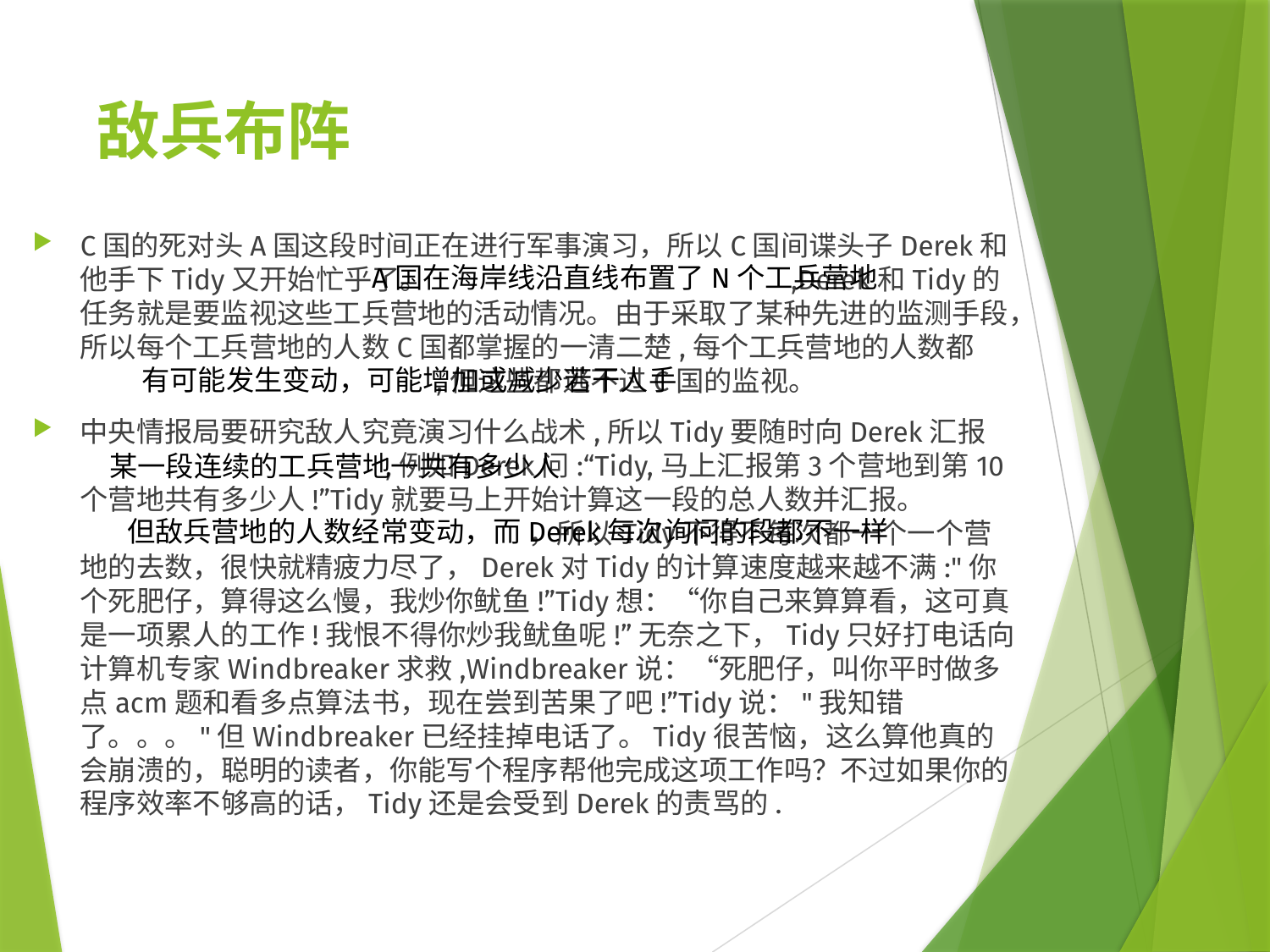

# 敌兵布阵
C国的死对头A国这段时间正在进行军事演习，所以C国间谍头子Derek和他手下Tidy又开始忙乎了。                                                        ,Derek和Tidy的任务就是要监视这些工兵营地的活动情况。由于采取了某种先进的监测手段，所以每个工兵营地的人数C国都掌握的一清二楚,每个工兵营地的人数都                                                              ,但这些都逃不过C国的监视。
中央情报局要研究敌人究竟演习什么战术,所以Tidy要随时向Derek汇报                                                     ,例如Derek问:“Tidy,马上汇报第3个营地到第10个营地共有多少人!”Tidy就要马上开始计算这一段的总人数并汇报。                                                                                      ，所以Tidy不得不每次都一个一个营地的去数，很快就精疲力尽了，Derek对Tidy的计算速度越来越不满:"你个死肥仔，算得这么慢，我炒你鱿鱼!”Tidy想：“你自己来算算看，这可真是一项累人的工作!我恨不得你炒我鱿鱼呢!”无奈之下，Tidy只好打电话向计算机专家Windbreaker求救,Windbreaker说：“死肥仔，叫你平时做多点acm题和看多点算法书，现在尝到苦果了吧!”Tidy说："我知错了。。。"但Windbreaker已经挂掉电话了。Tidy很苦恼，这么算他真的会崩溃的，聪明的读者，你能写个程序帮他完成这项工作吗？不过如果你的程序效率不够高的话，Tidy还是会受到Derek的责骂的.
A国在海岸线沿直线布置了N个工兵营地
有可能发生变动，可能增加或减少若干人手
某一段连续的工兵营地一共有多少人
但敌兵营地的人数经常变动，而Derek每次询问的段都不一样